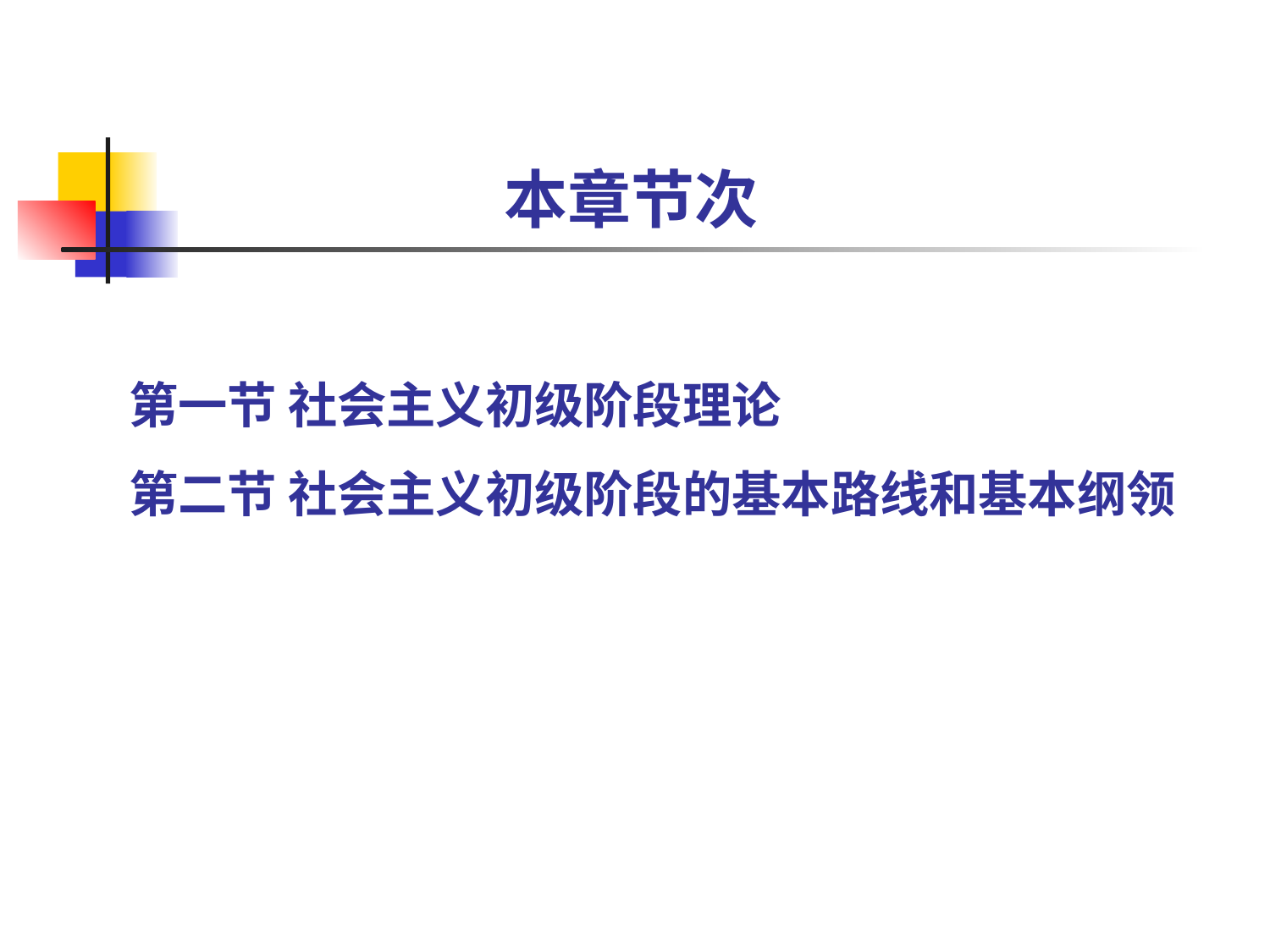

本章节次
第一节 社会主义初级阶段理论
第二节 社会主义初级阶段的基本路线和基本纲领